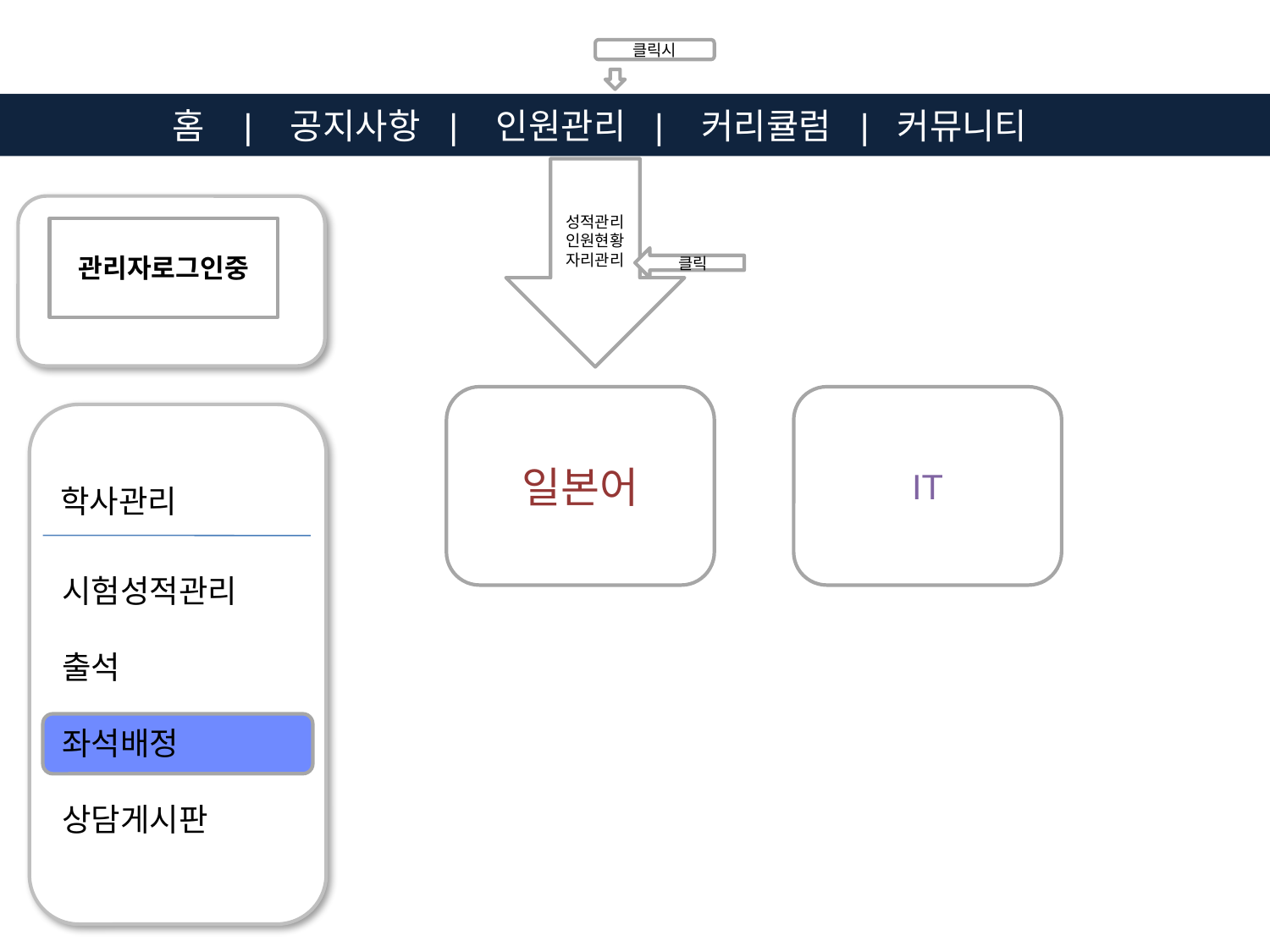

클릭시

홈   |   공지사항  |   인원관리  |   커리큘럼  |  커뮤니티
성적관리
인원현황
자리관리

관리자로그인중
클릭
일본어
IT

학사관리
시험성적관리

출석

좌석배정

상담게시판